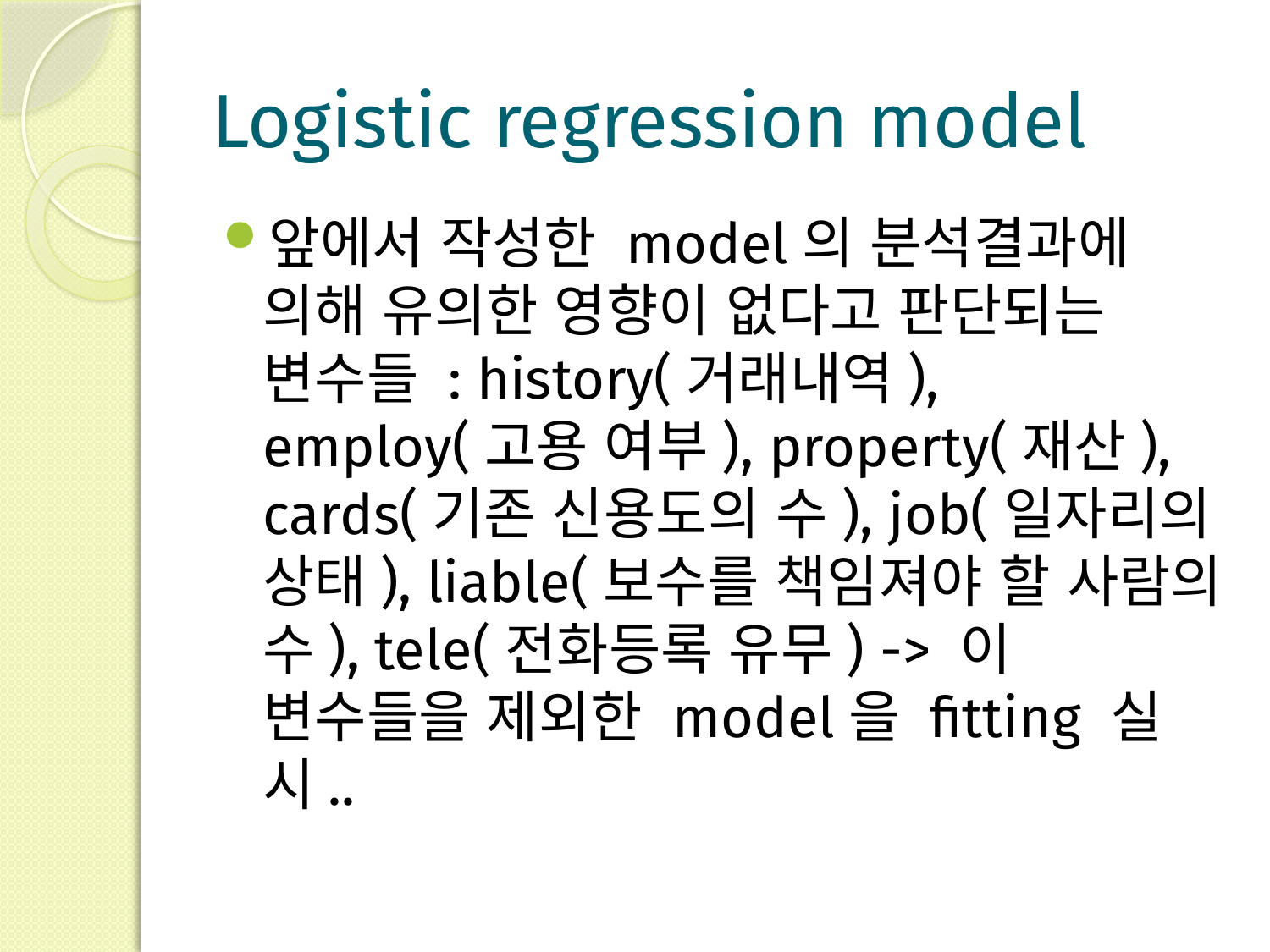

# Logistic regression model
앞에서 작성한 model의 분석결과에 의해 유의한 영향이 없다고 판단되는 변수들 : history(거래내역), employ(고용 여부), property(재산), cards(기존 신용도의 수), job(일자리의 상태), liable(보수를 책임져야 할 사람의 수), tele(전화등록 유무) -> 이 변수들을 제외한 model을 fitting 실시..